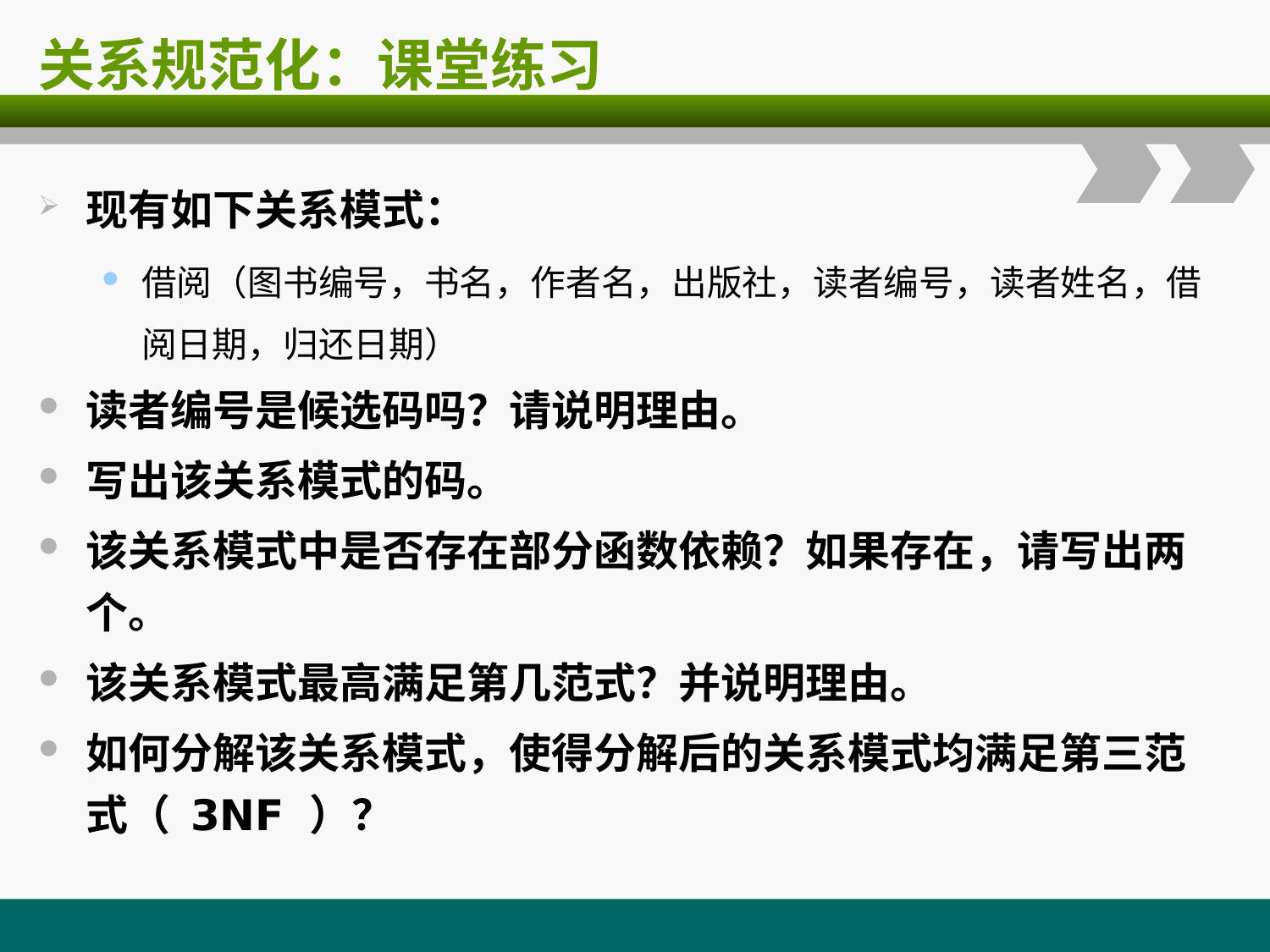

# 关系规范化：课堂练习
现有如下关系模式：
借阅（图书编号，书名，作者名，出版社，读者编号，读者姓名，借阅日期，归还日期）
读者编号是候选码吗？请说明理由。
写出该关系模式的码。
该关系模式中是否存在部分函数依赖？如果存在，请写出两个。
该关系模式最高满足第几范式？并说明理由。
如何分解该关系模式，使得分解后的关系模式均满足第三范式（ 3NF ）？